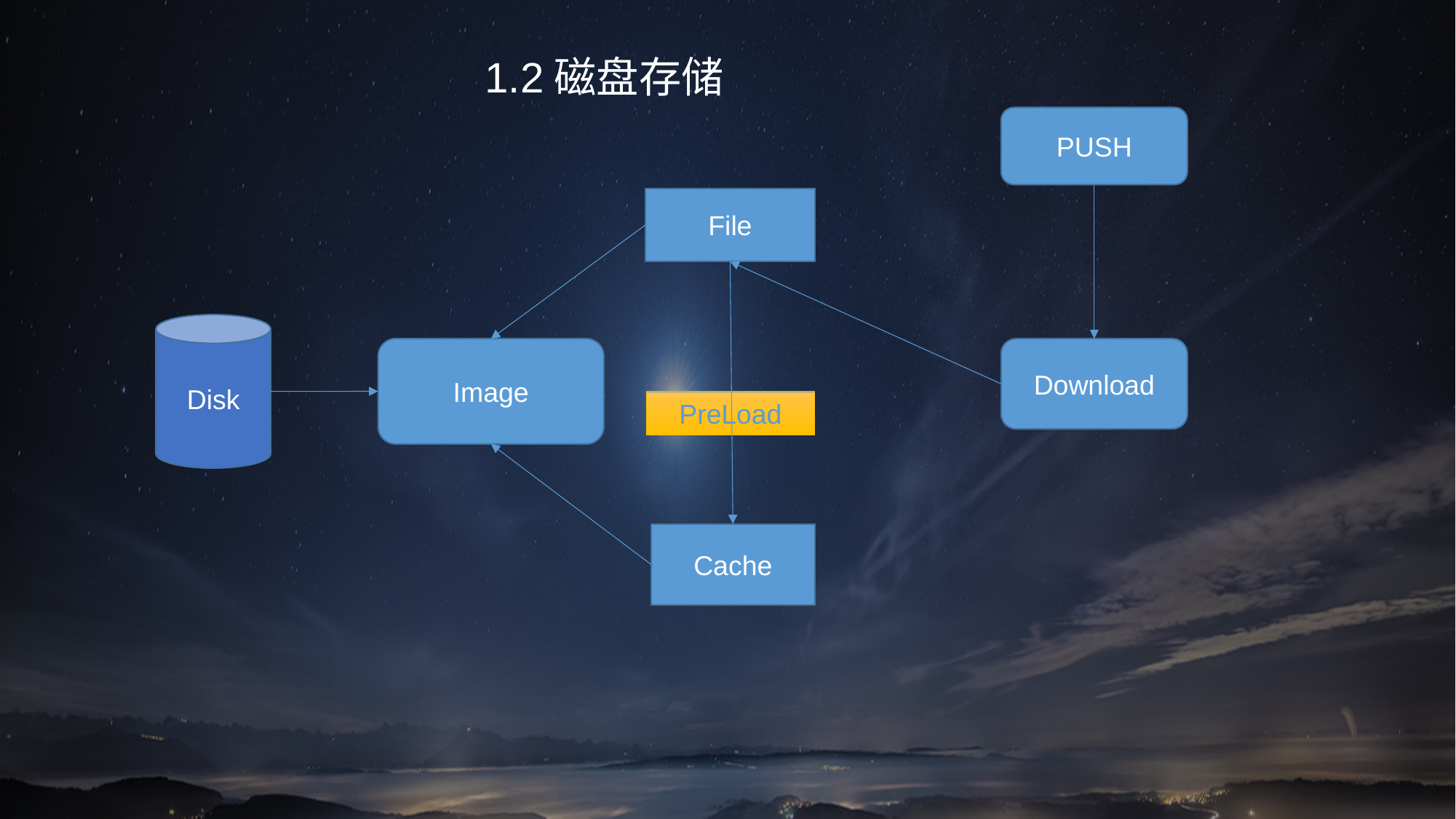

1.2磁盘存储
PUSH
File
Disk
Image
Download
PreLoad
Cache